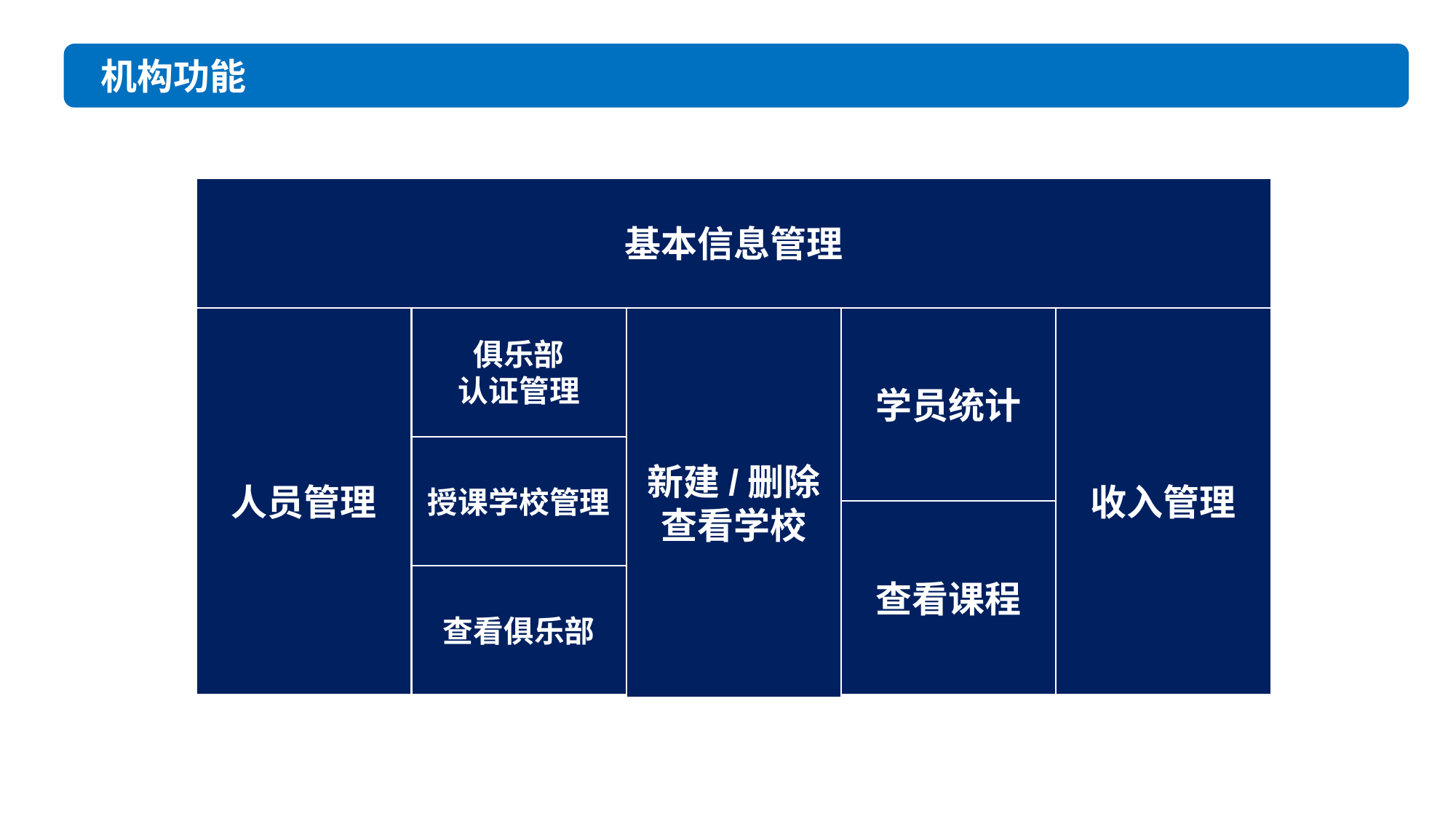

机构功能
基本信息管理
俱乐部
认证管理
授课学校管理
查看俱乐部
人员管理
新建/删除
查看学校
学员统计
查看课程
收入管理